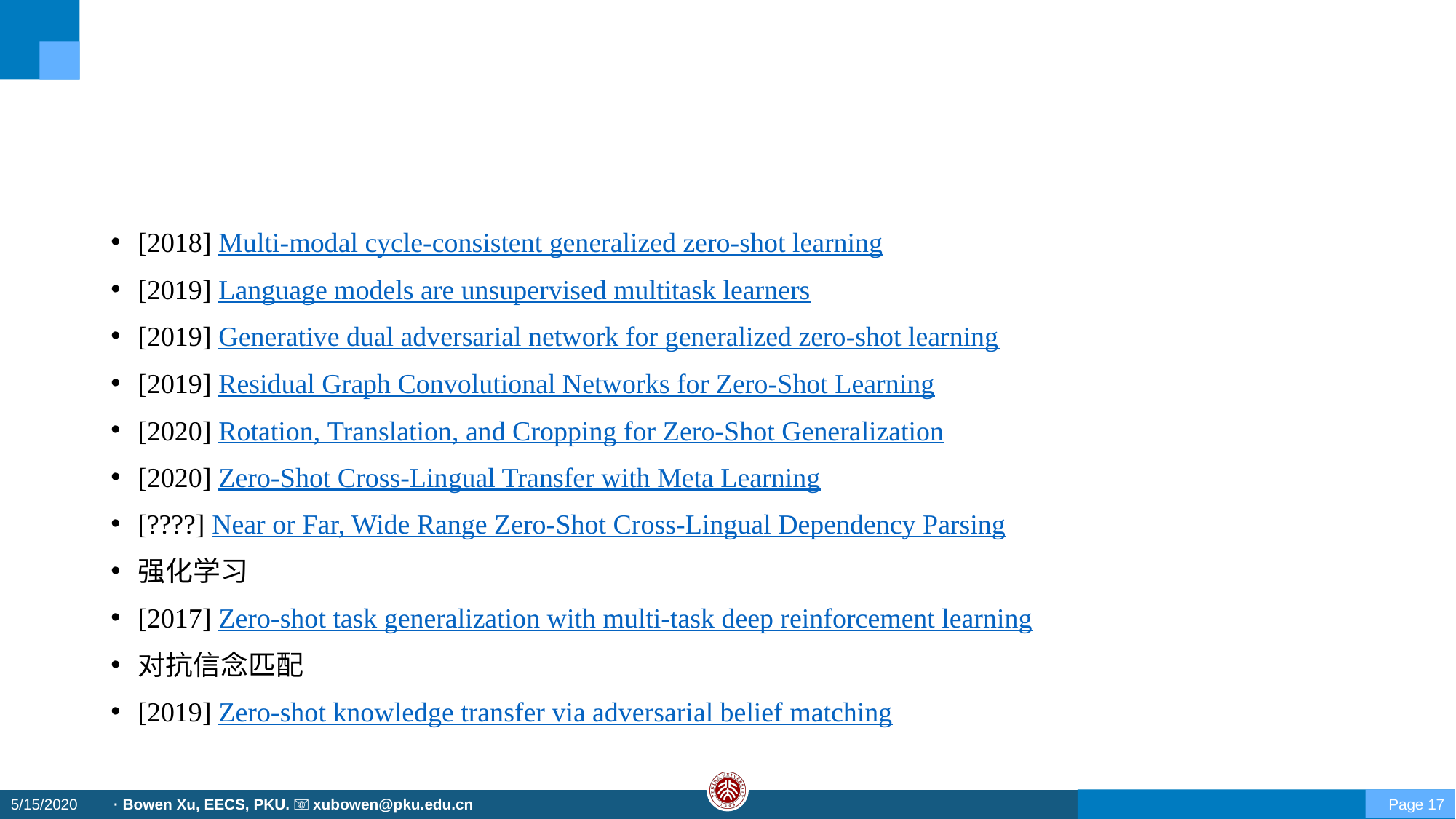

#
[2018] Multi-modal cycle-consistent generalized zero-shot learning
[2019] Language models are unsupervised multitask learners
[2019] Generative dual adversarial network for generalized zero-shot learning
[2019] Residual Graph Convolutional Networks for Zero-Shot Learning
[2020] Rotation, Translation, and Cropping for Zero-Shot Generalization
[2020] Zero-Shot Cross-Lingual Transfer with Meta Learning
[????] Near or Far, Wide Range Zero-Shot Cross-Lingual Dependency Parsing
强化学习
[2017] Zero-shot task generalization with multi-task deep reinforcement learning
对抗信念匹配
[2019] Zero-shot knowledge transfer via adversarial belief matching